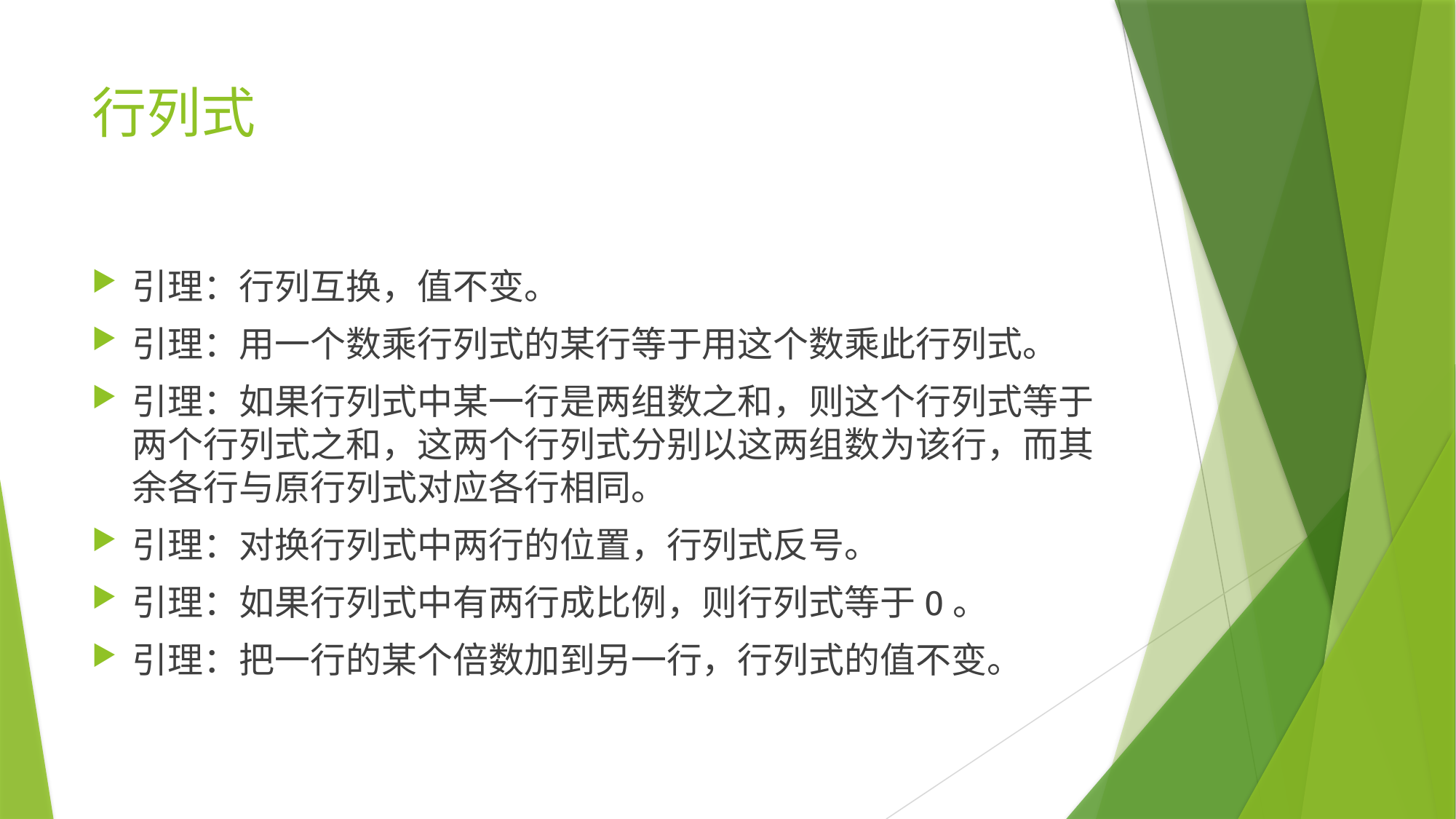

# 行列式
引理：行列互换，值不变。
引理：用一个数乘行列式的某行等于用这个数乘此行列式。
引理：如果行列式中某一行是两组数之和，则这个行列式等于两个行列式之和，这两个行列式分别以这两组数为该行，而其余各行与原行列式对应各行相同。
引理：对换行列式中两行的位置，行列式反号。
引理：如果行列式中有两行成比例，则行列式等于0。
引理：把一行的某个倍数加到另一行，行列式的值不变。